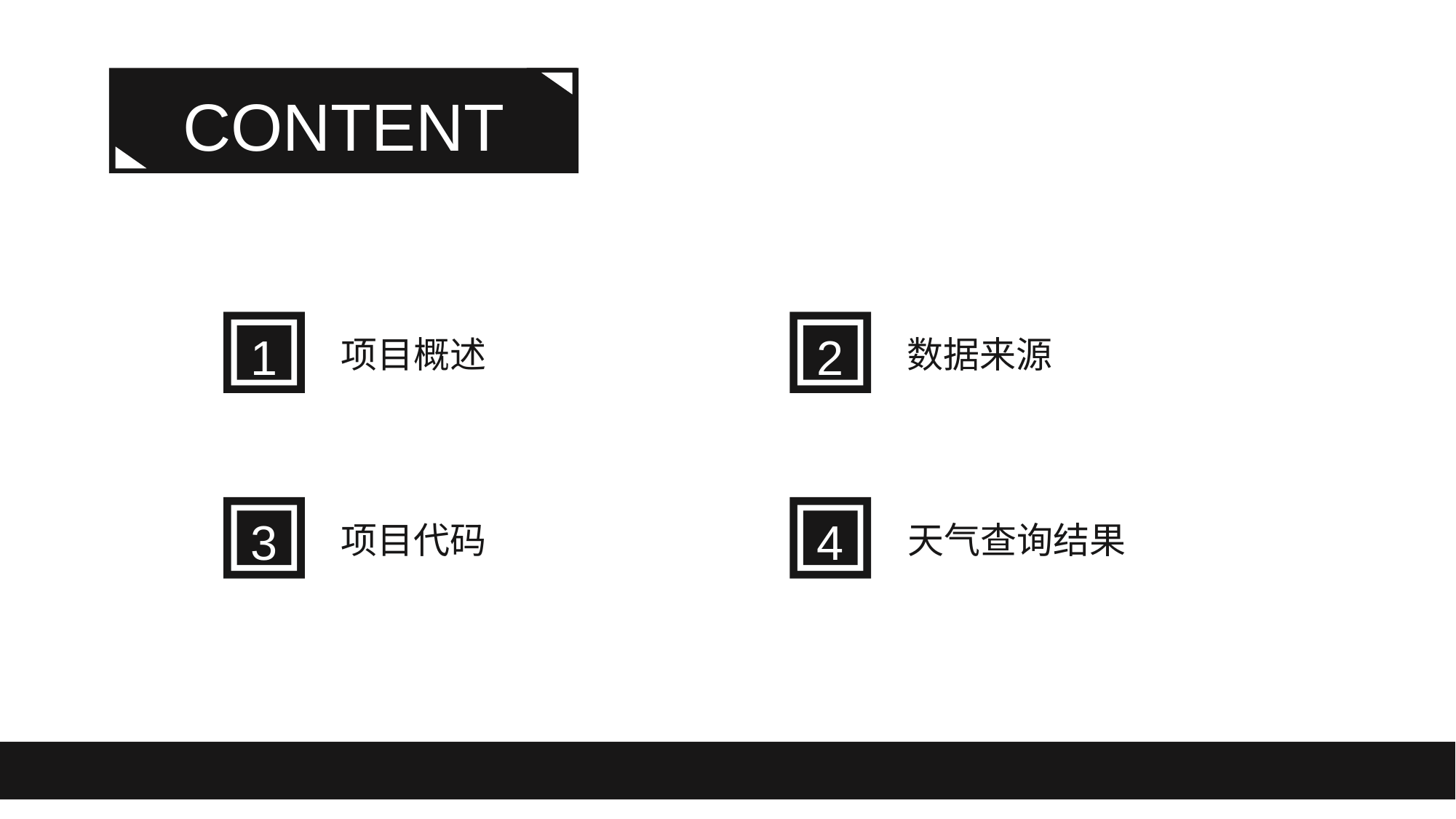

CONTENT

1

2
项目概述
数据来源

3

4
项目代码
天气查询结果